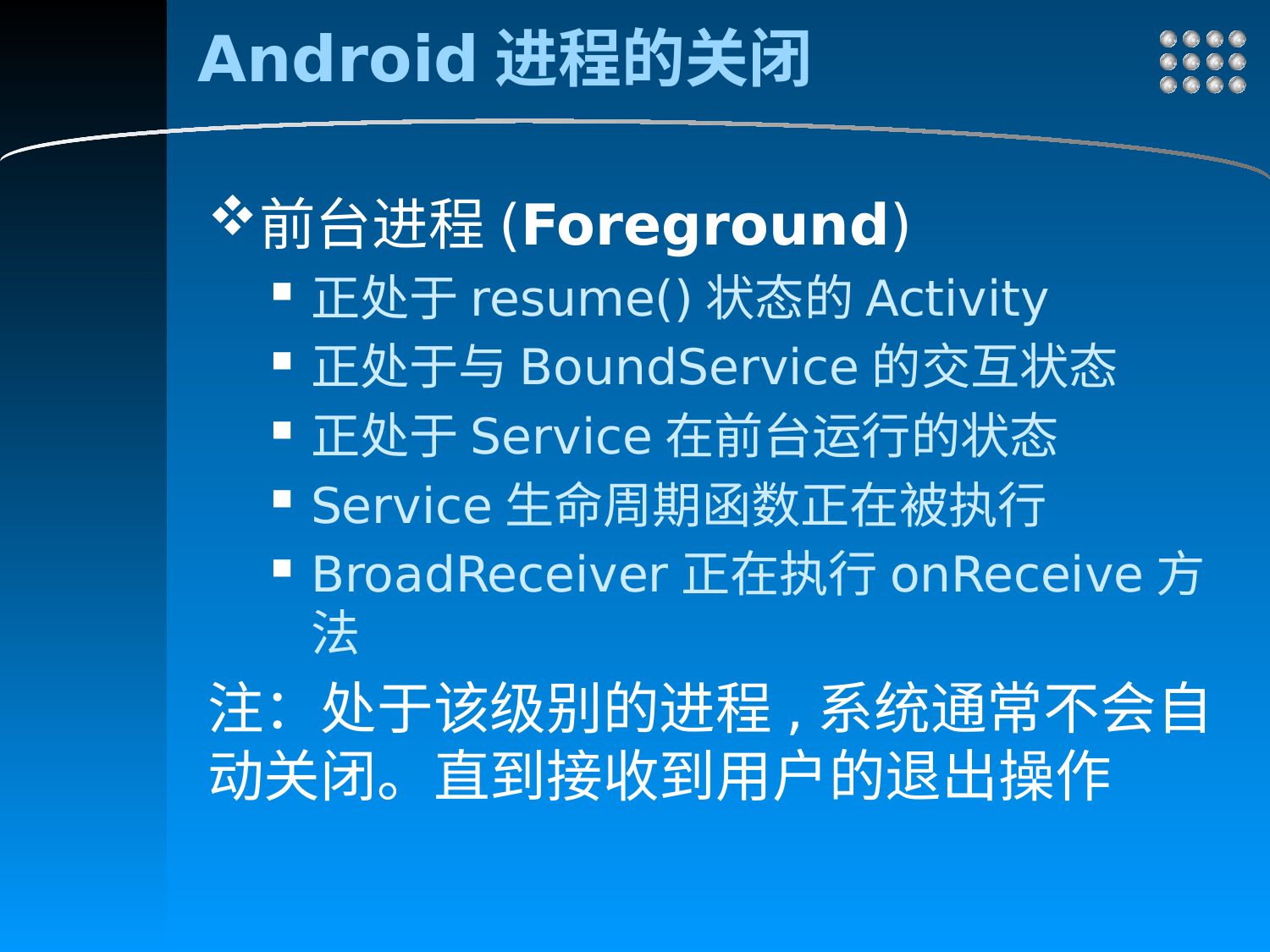

# Android进程的关闭
前台进程(Foreground)
正处于resume()状态的Activity
正处于与BoundService的交互状态
正处于Service在前台运行的状态
Service生命周期函数正在被执行
BroadReceiver正在执行onReceive方法
注：处于该级别的进程,系统通常不会自动关闭。直到接收到用户的退出操作